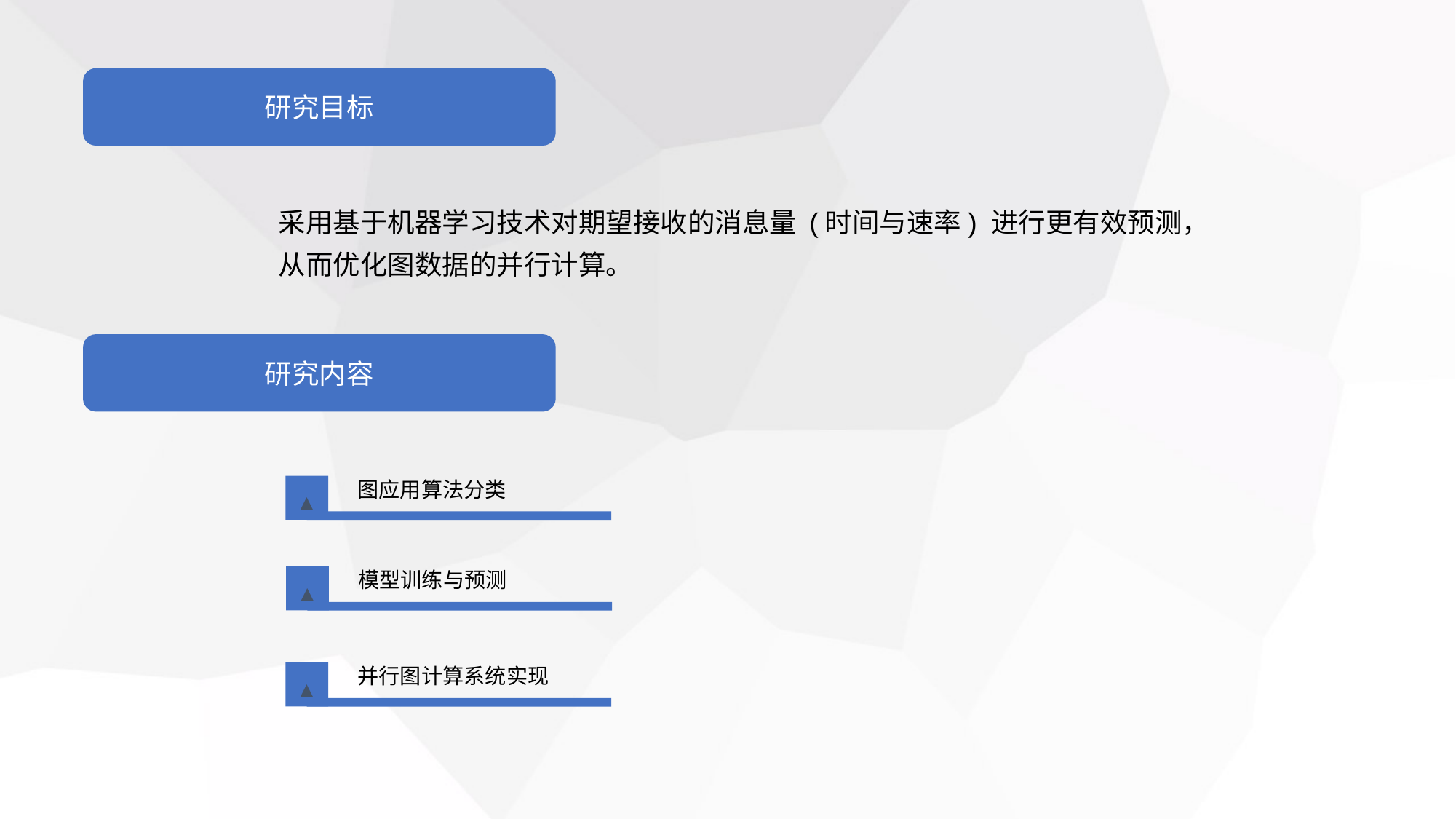

研究目标
采用基于机器学习技术对期望接收的消息量 (时间与速率) 进行更有效预测，从而优化图数据的并行计算。
研究内容
图应用算法分类
▲

模型训练与预测
▲

并行图计算系统实现
▲